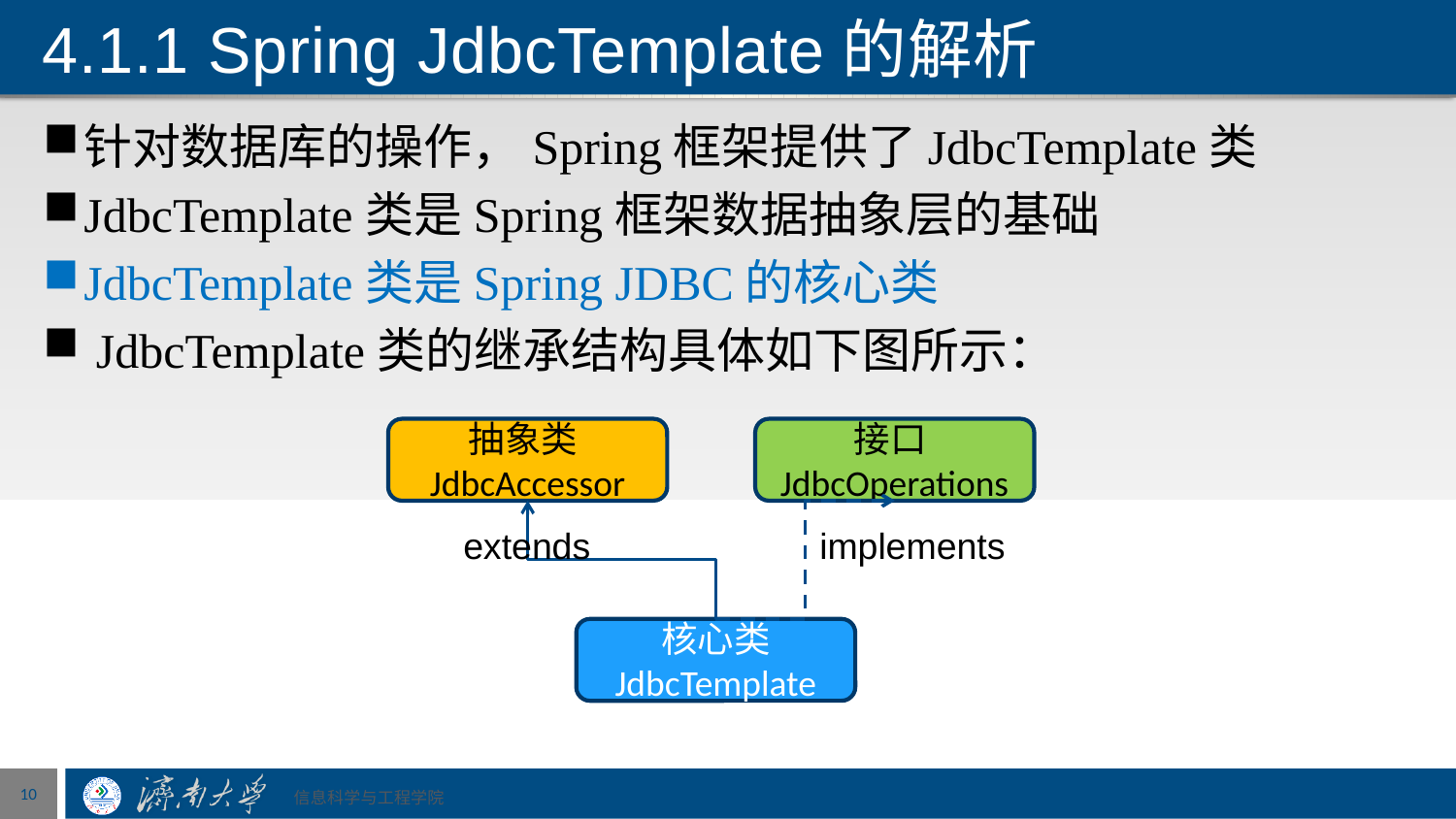

# 4.1.1 Spring JdbcTemplate的解析
针对数据库的操作，Spring框架提供了JdbcTemplate类
JdbcTemplate类是Spring框架数据抽象层的基础
JdbcTemplate类是Spring JDBC的核心类
 JdbcTemplate类的继承结构具体如下图所示：

抽象类JdbcAccessor
接口JdbcOperations
extends
implements
核心类
JdbcTemplate